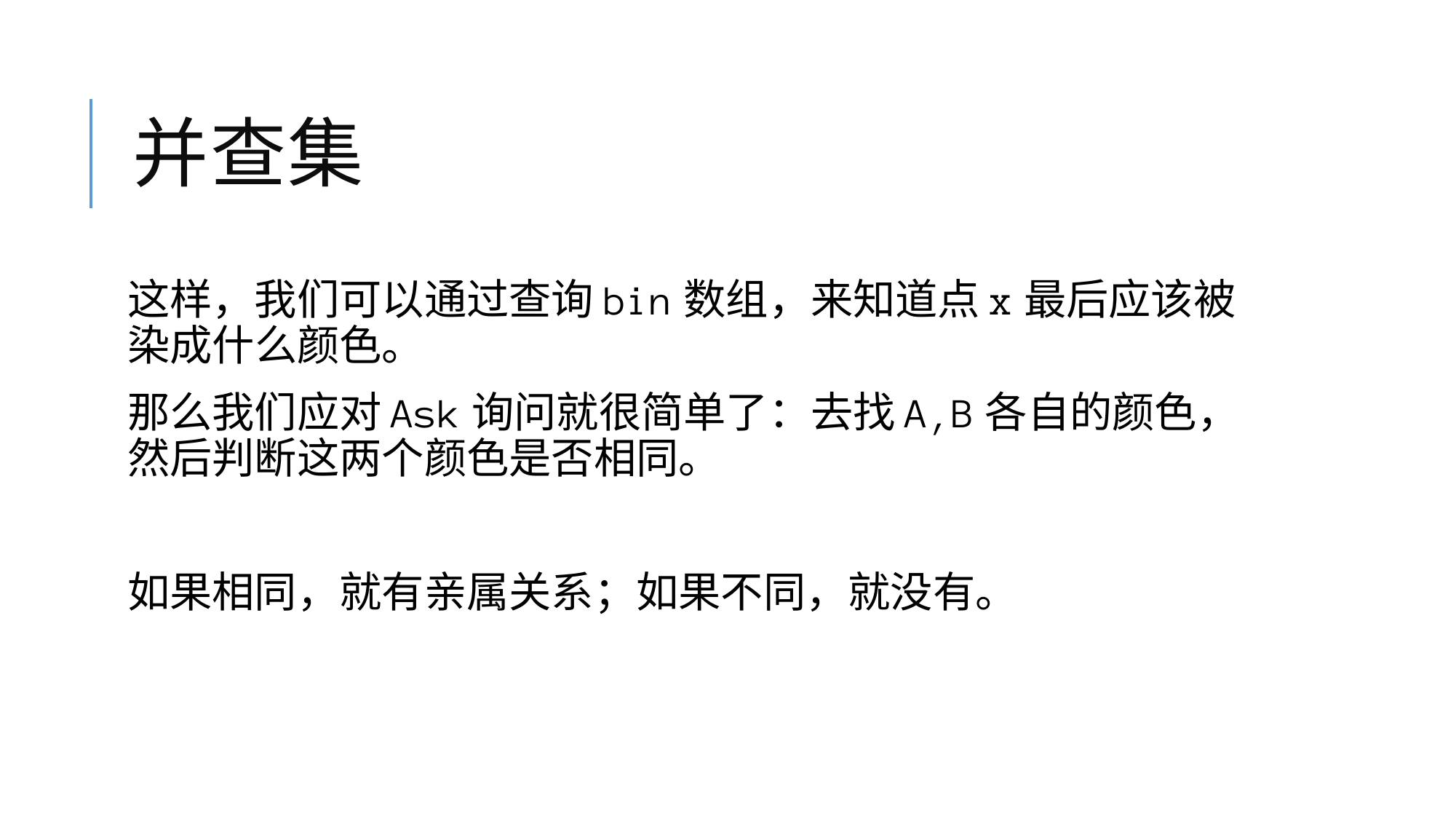

# 并查集
这样，我们可以通过查询bin数组，来知道点x最后应该被染成什么颜色。
那么我们应对Ask询问就很简单了：去找A,B各自的颜色，然后判断这两个颜色是否相同。

如果相同，就有亲属关系；如果不同，就没有。